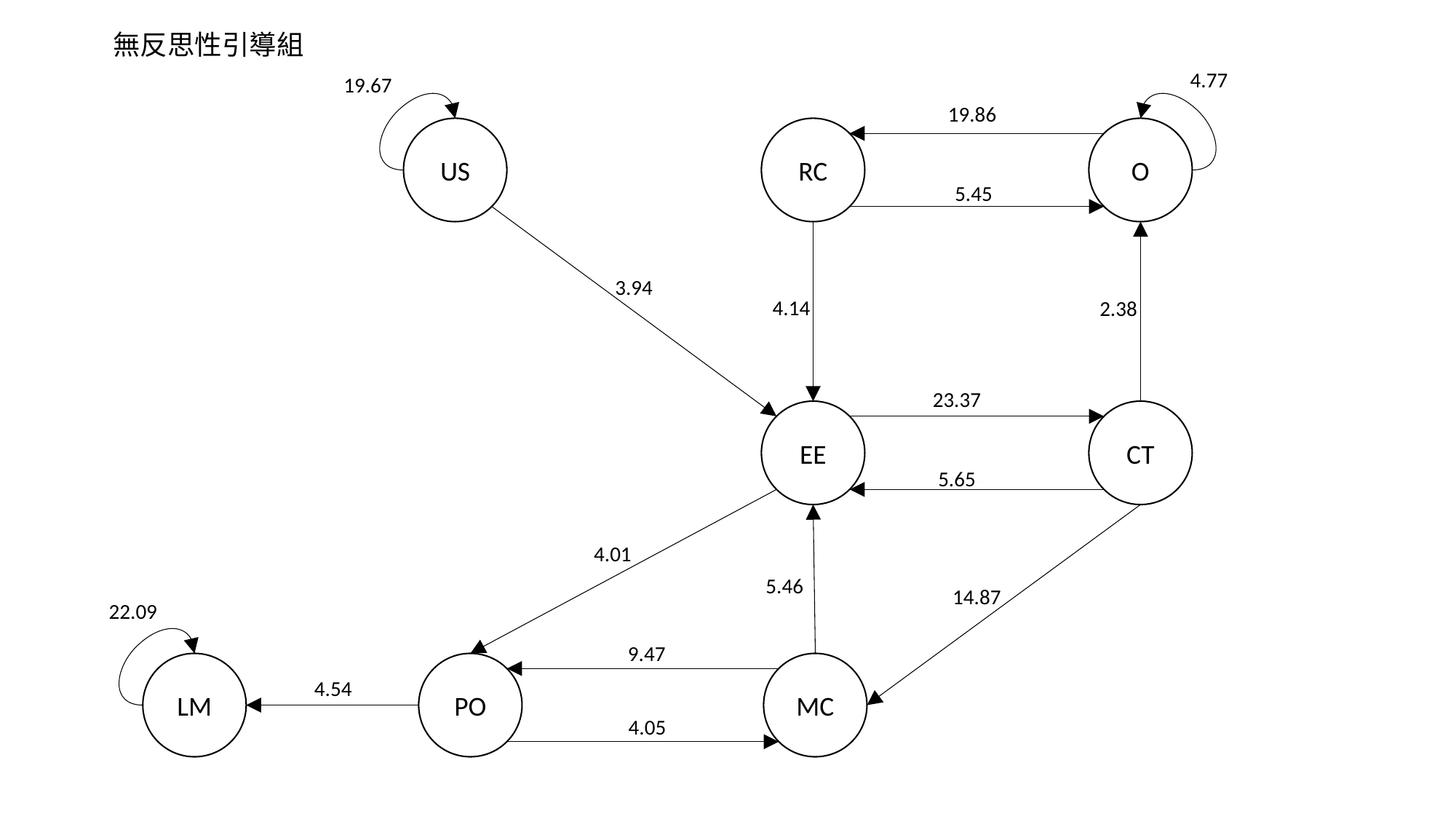

1111
HTC組
無反思性引導組
4.77
19.67
19.86
US
RC
O
5.45
3.94
4.14
2.38
23.37
CT
EE
5.65
4.01
5.46
14.87
22.09
9.47
LM
PO
MC
4.54
4.05